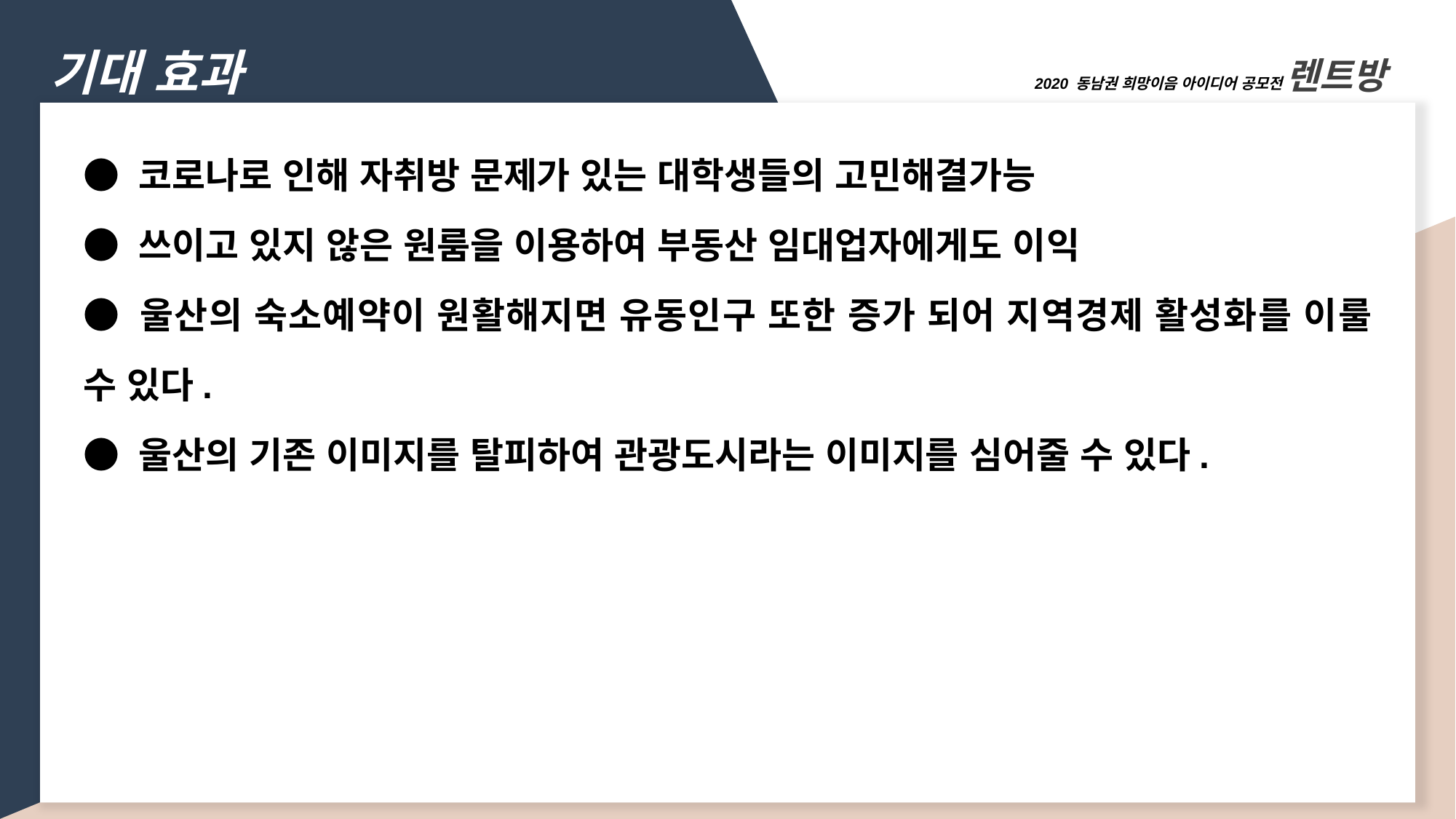

기대 효과
2020 동남권 희망이음 아이디어 공모전 렌트방
● 코로나로 인해 자취방 문제가 있는 대학생들의 고민해결가능
● 쓰이고 있지 않은 원룸을 이용하여 부동산 임대업자에게도 이익
● 울산의 숙소예약이 원활해지면 유동인구 또한 증가 되어 지역경제 활성화를 이룰 수 있다.
● 울산의 기존 이미지를 탈피하여 관광도시라는 이미지를 심어줄 수 있다.